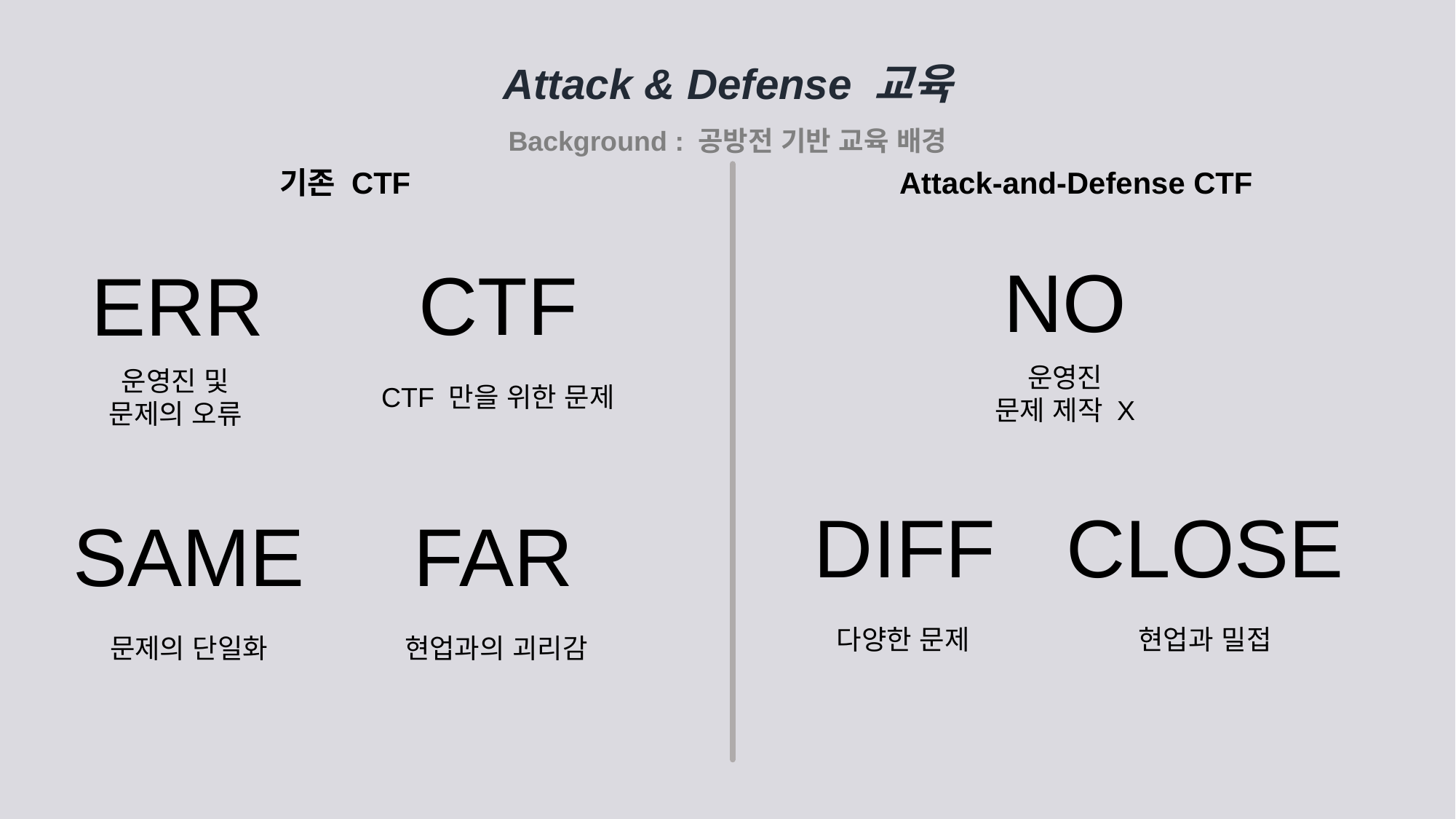

Attack & Defense 교육
Background : 공방전 기반 교육 배경
기존 CTF
Attack-and-Defense CTF
NO
CTF
ERR
운영진
문제 제작 X
운영진 및
문제의 오류
CTF 만을 위한 문제
DIFF
CLOSE
SAME
FAR
현업과 밀접
다양한 문제
문제의 단일화
현업과의 괴리감